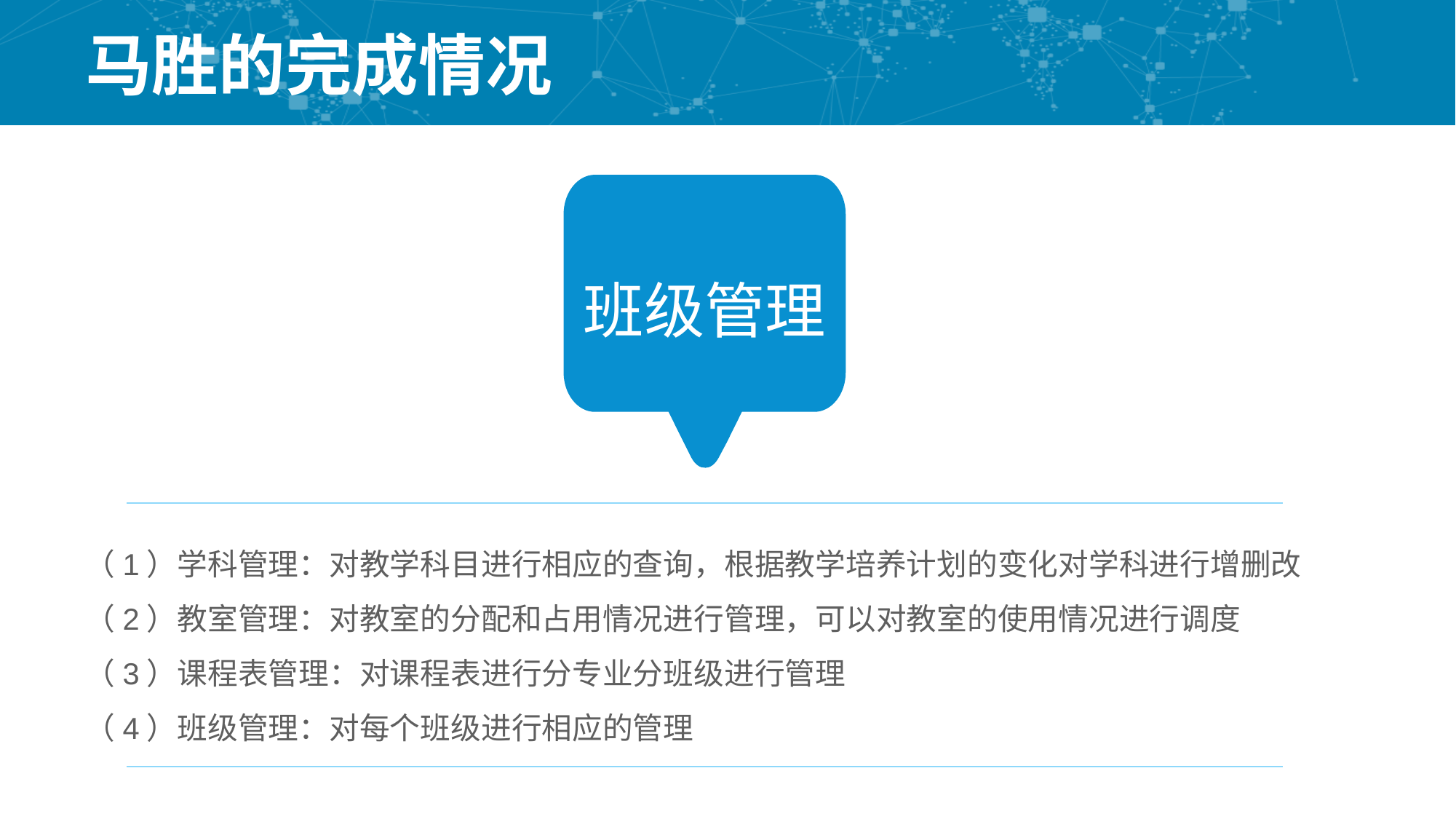

马胜的完成情况
班级管理
（1）学科管理：对教学科目进行相应的查询，根据教学培养计划的变化对学科进行增删改
（2）教室管理：对教室的分配和占用情况进行管理，可以对教室的使用情况进行调度
（3）课程表管理：对课程表进行分专业分班级进行管理
（4）班级管理：对每个班级进行相应的管理